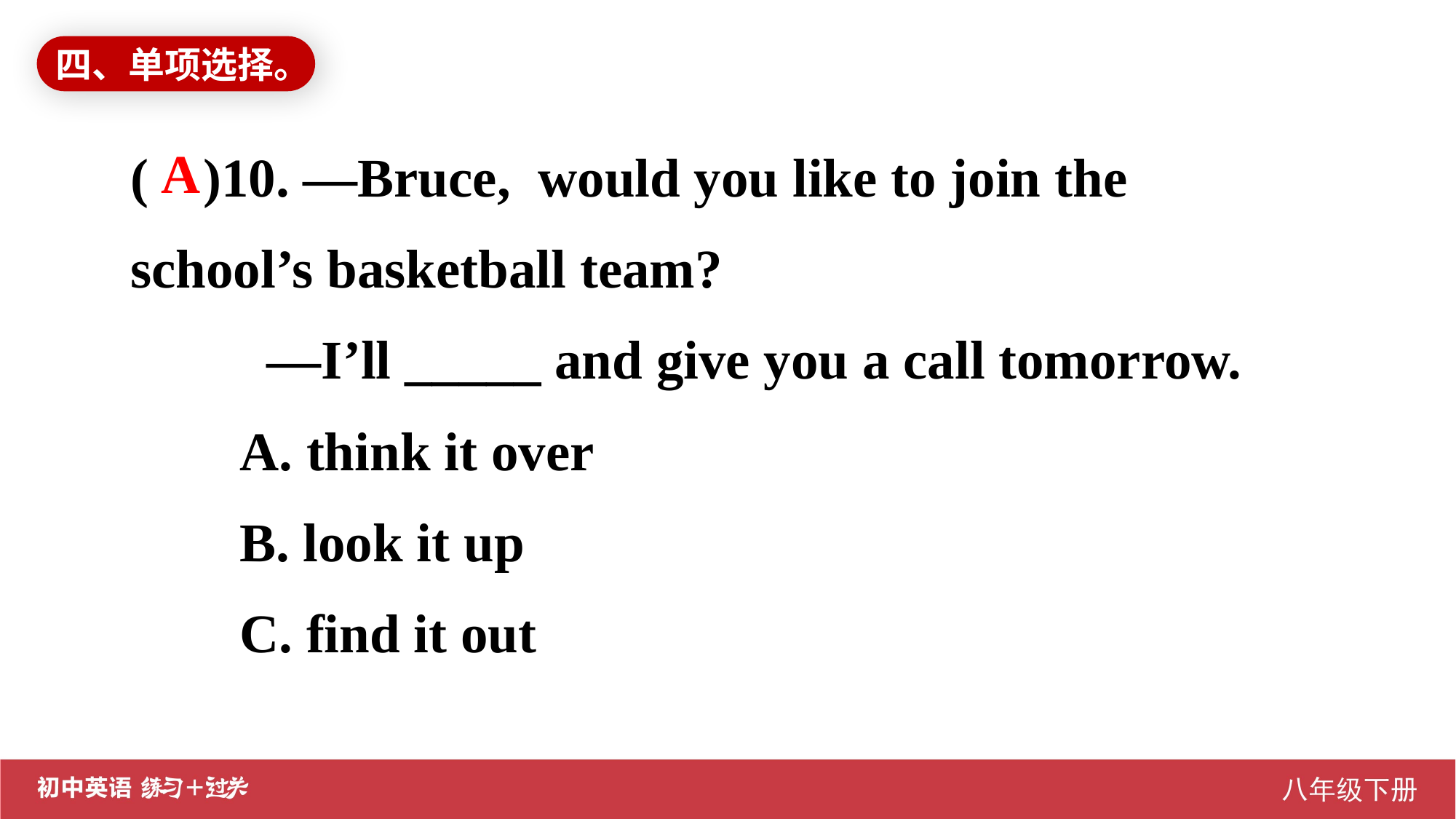

四、单项选择。
(    )10. —Bruce,  would you like to join the school’s basketball team?
	  —I’ll _____ and give you a call tomorrow.
A. think it over
B. look it up
C. find it out
A